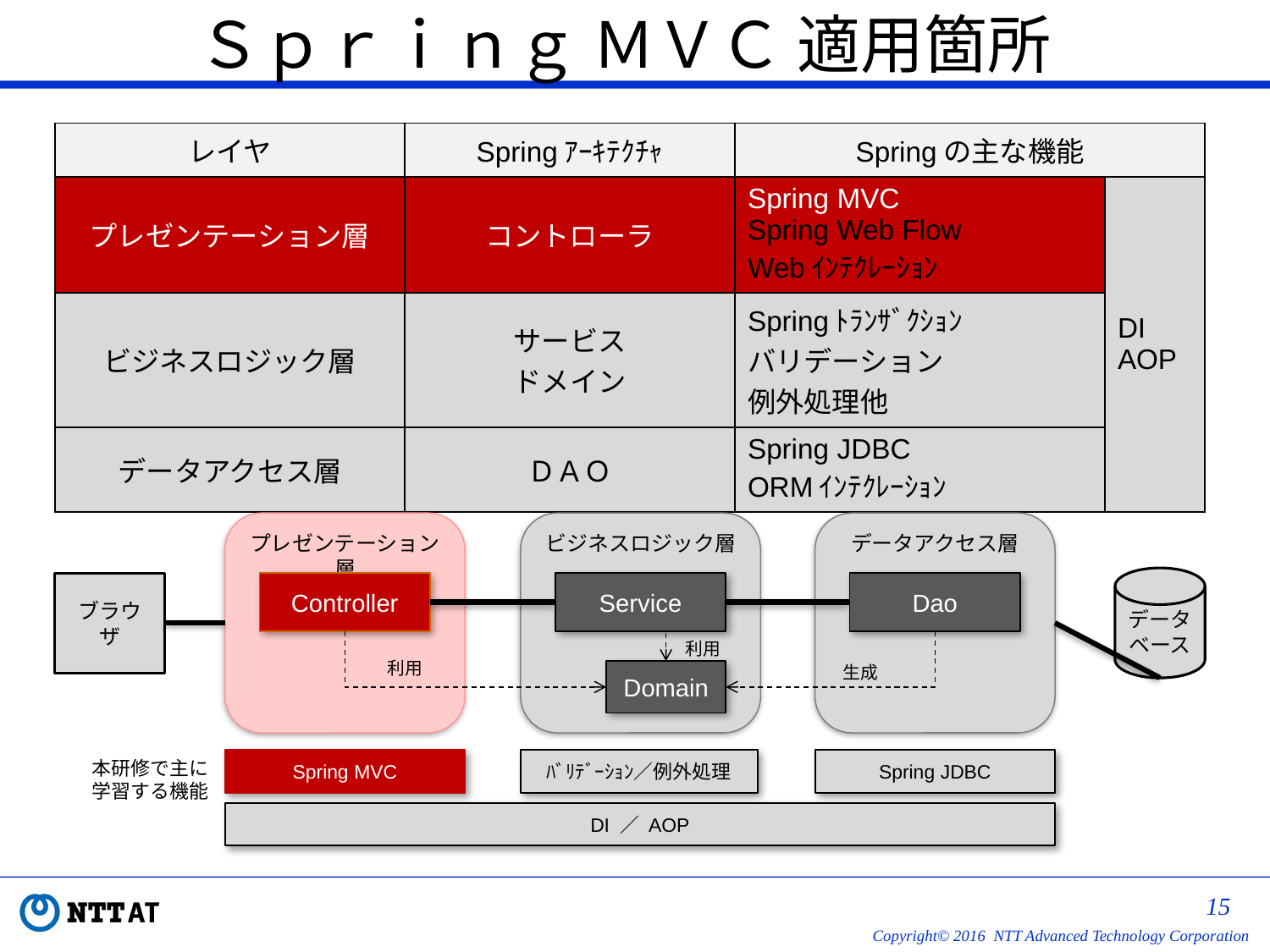

# Ｓｐｒｉｎｇ ＭＶＣ 適用箇所
| レイヤ | Springｱｰｷﾃｸﾁｬ | Springの主な機能 |  |
| --- | --- | --- | --- |
| プレゼンテーション層 | コントローラ | Spring MVC Spring Web Flow Webｲﾝﾃｸﾚｰｼｮﾝ | DI AOP |
| ビジネスロジック層 | サービス ドメイン | Springﾄﾗﾝｻﾞｸｼｮﾝ バリデーション 例外処理他 |  |
| データアクセス層 | ＤＡＯ | Spring JDBC ORMｲﾝﾃｸﾚｰｼｮﾝ |  |
プレゼンテーション層
ビジネスロジック層
データアクセス層
データベース
ブラウザ
Dao
Service
Controller
利用
利用
生成
Domain
本研修で主に学習する機能
Spring MVC
ﾊﾞﾘﾃﾞｰｼｮﾝ／例外処理
Spring JDBC
DI ／ AOP
15